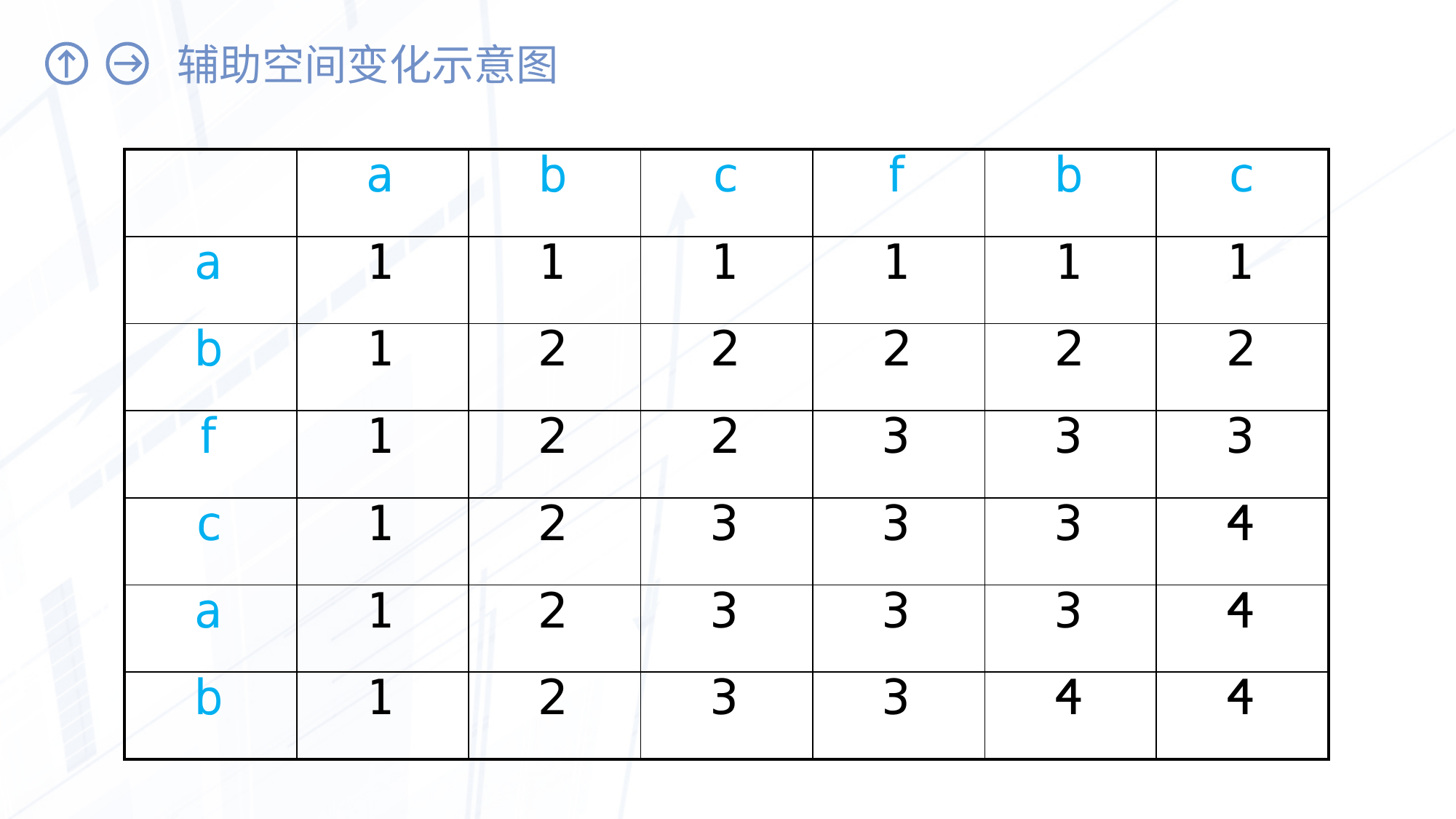

# 辅助空间变化示意图
|  | a | b | c | f | b | c |
| --- | --- | --- | --- | --- | --- | --- |
| a | 1 | 1 | 1 | 1 | 1 | 1 |
| b | 1 | 2 | 2 | 2 | 2 | 2 |
| f | 1 | 2 | 2 | 3 | 3 | 3 |
| c | 1 | 2 | 3 | 3 | 3 | 4 |
| a | 1 | 2 | 3 | 3 | 3 | 4 |
| b | 1 | 2 | 3 | 3 | 4 | 4 |